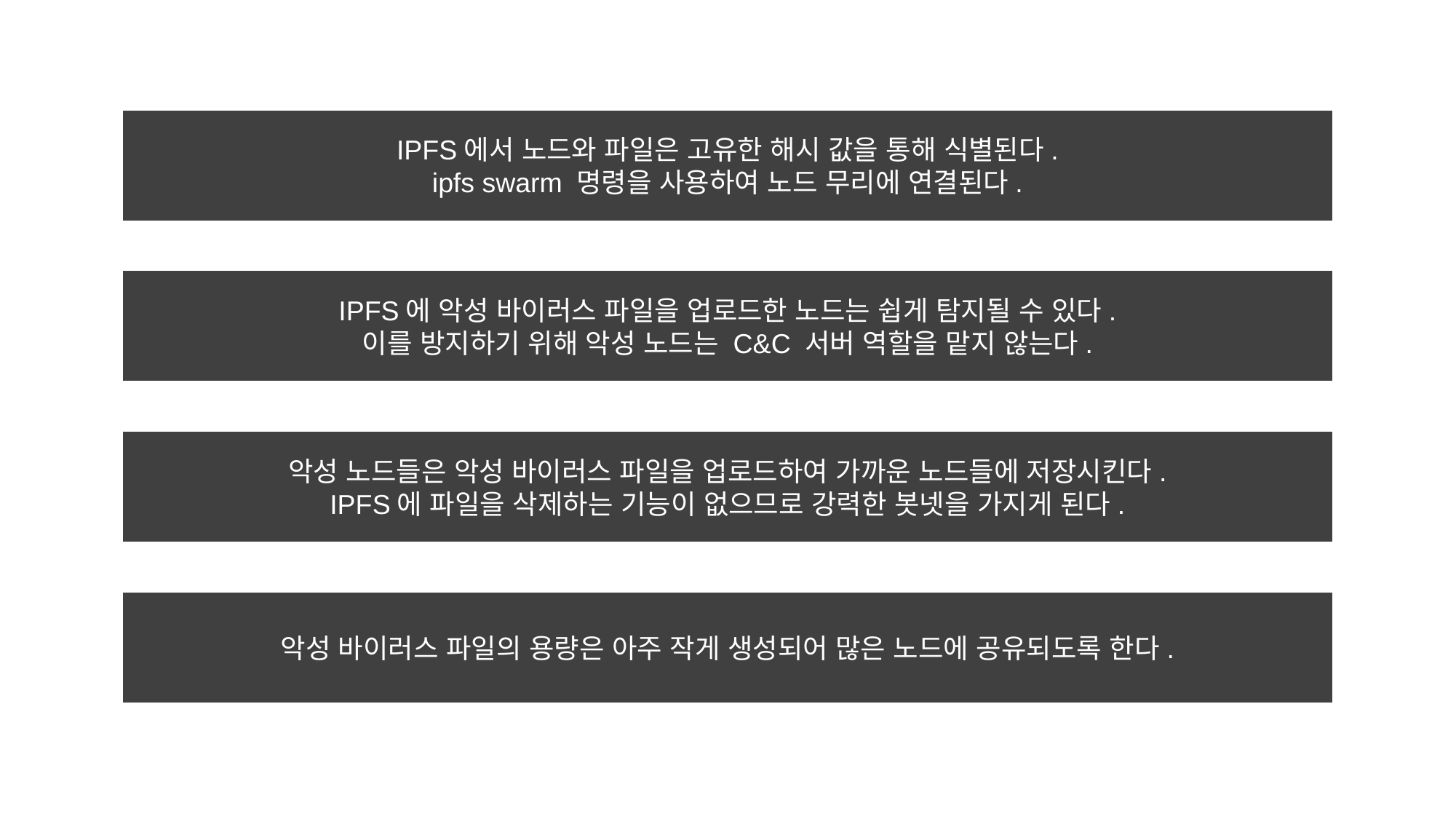

IPFS에서 노드와 파일은 고유한 해시 값을 통해 식별된다.
ipfs swarm 명령을 사용하여 노드 무리에 연결된다.
IPFS에 악성 바이러스 파일을 업로드한 노드는 쉽게 탐지될 수 있다.
이를 방지하기 위해 악성 노드는 C&C 서버 역할을 맡지 않는다.
악성 노드들은 악성 바이러스 파일을 업로드하여 가까운 노드들에 저장시킨다.
IPFS에 파일을 삭제하는 기능이 없으므로 강력한 봇넷을 가지게 된다.
악성 바이러스 파일의 용량은 아주 작게 생성되어 많은 노드에 공유되도록 한다.